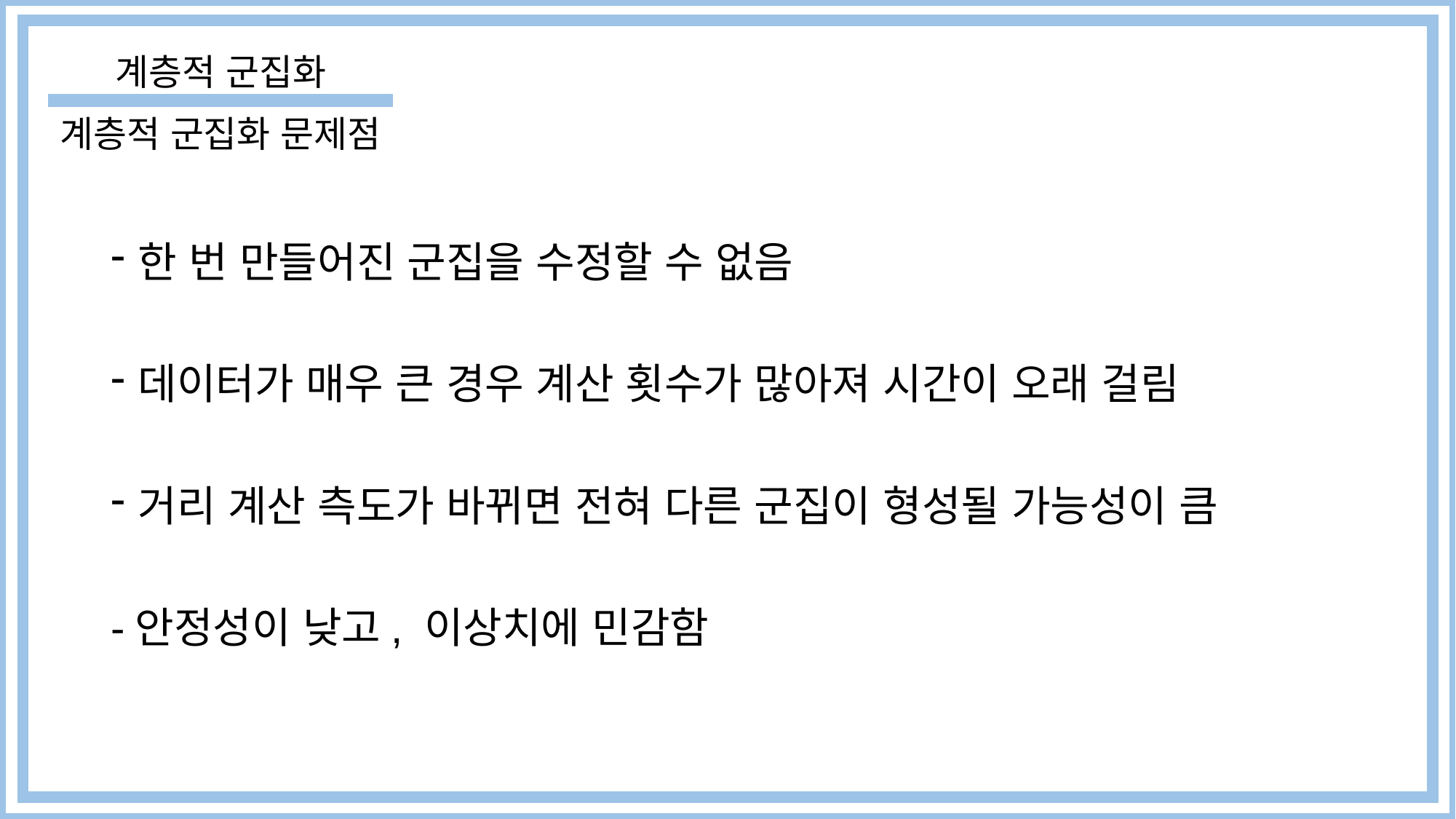

계층적 군집화

계층적 군집화 문제점
한 번 만들어진 군집을 수정할 수 없음

데이터가 매우 큰 경우 계산 횟수가 많아져 시간이 오래 걸림

거리 계산 측도가 바뀌면 전혀 다른 군집이 형성될 가능성이 큼

-안정성이 낮고, 이상치에 민감함